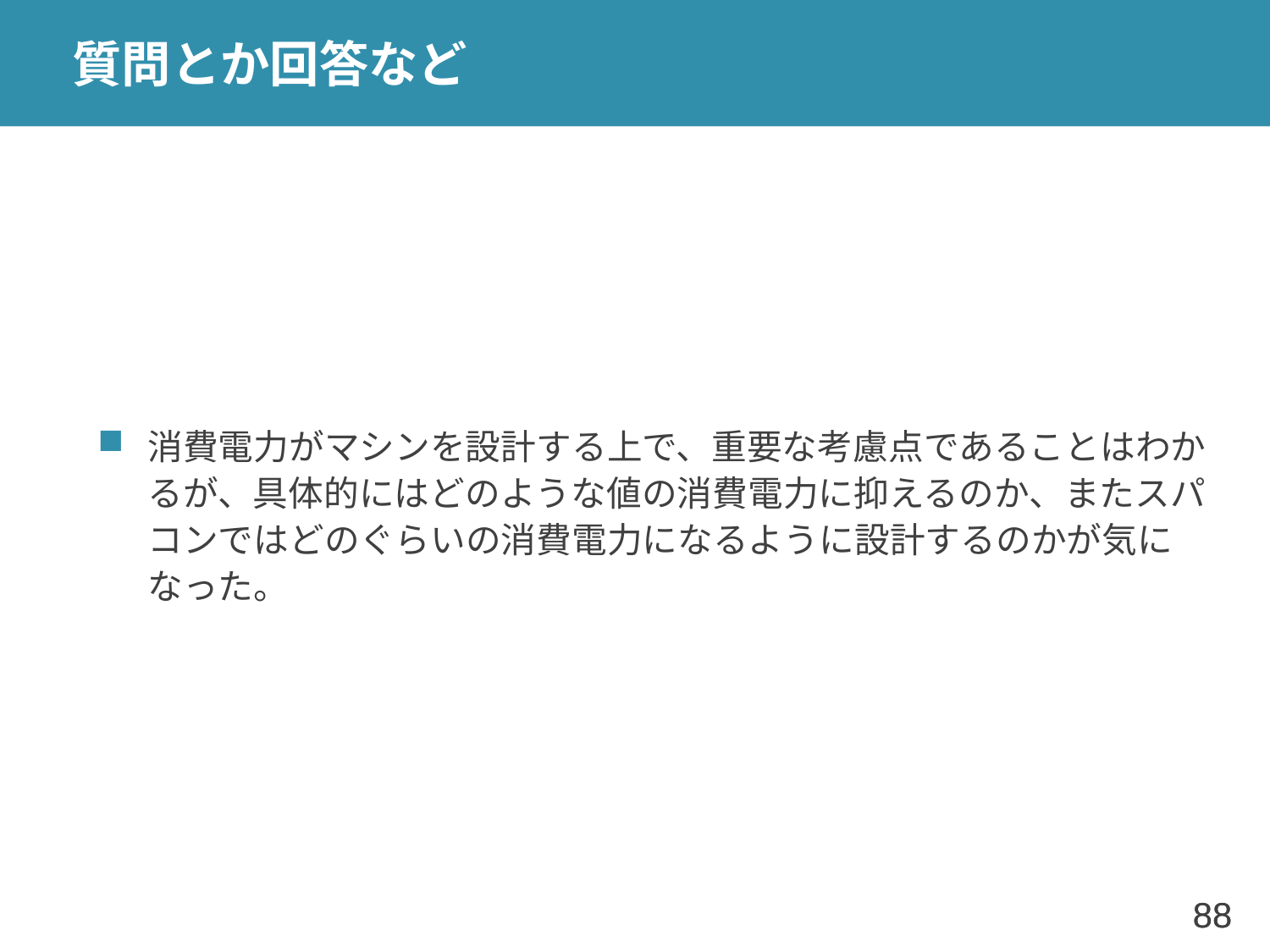

# 質問とか回答など
消費電力がマシンを設計する上で、重要な考慮点であることはわかるが、具体的にはどのような値の消費電力に抑えるのか、またスパコンではどのぐらいの消費電力になるように設計するのかが気になった。